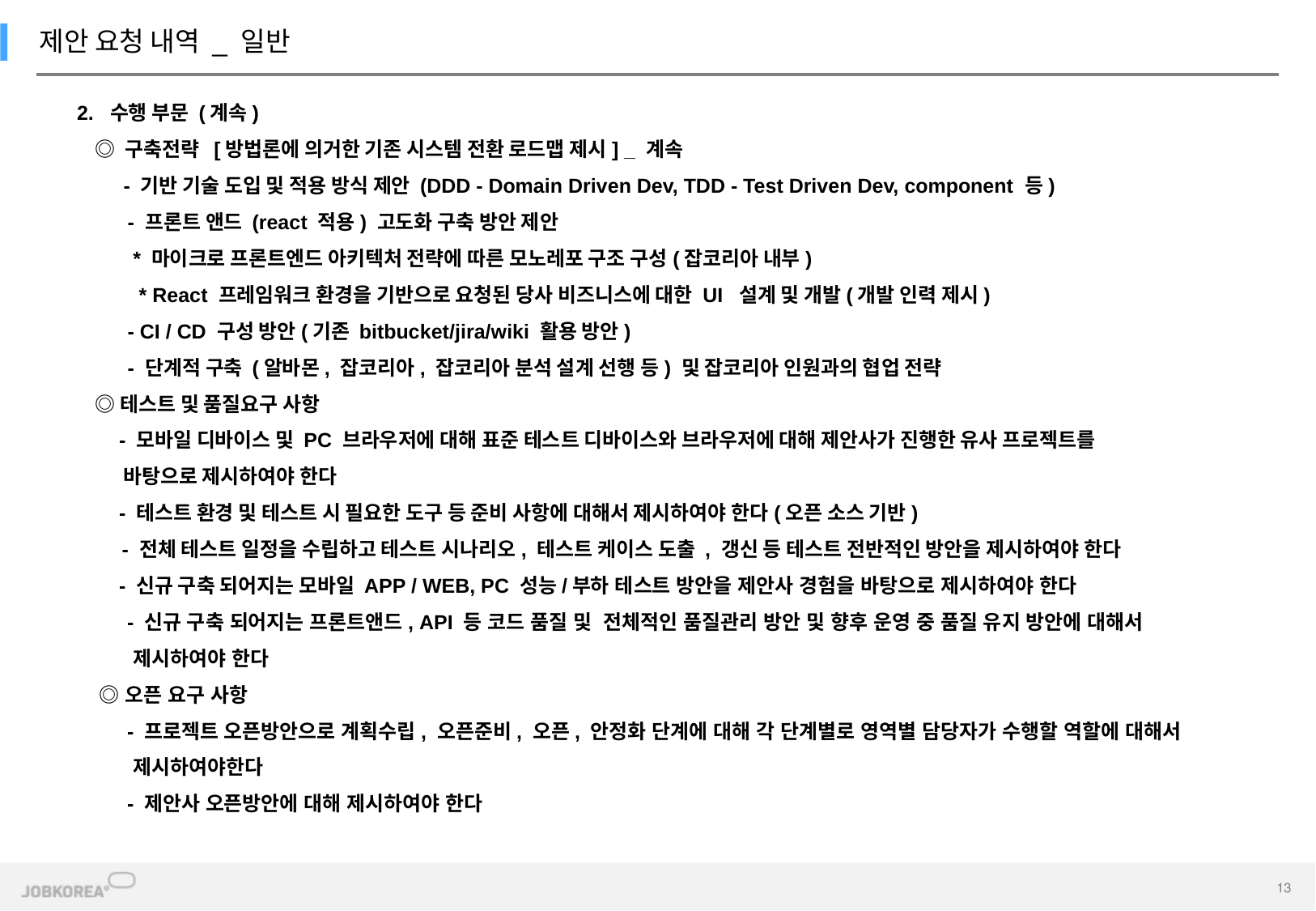

제안 요청 내역 _ 일반
2.  수행 부문 (계속)
    ◎ 구축전략  [방법론에 의거한 기존 시스템 전환 로드맵 제시] _ 계속
         - 기반 기술 도입 및 적용 방식 제안 (DDD - Domain Driven Dev, TDD - Test Driven Dev, component 등)
         - 프론트 앤드 (react 적용) 고도화 구축 방안 제안
           * 마이크로 프론트엔드 아키텍처 전략에 따른 모노레포 구조 구성(잡코리아 내부)
           * React 프레임워크 환경을 기반으로 요청된 당사 비즈니스에 대한 UI  설계 및 개발(개발 인력 제시)
         - CI / CD 구성 방안(기존 bitbucket/jira/wiki 활용 방안)
         - 단계적 구축 (알바몬, 잡코리아, 잡코리아 분석 설계 선행 등) 및 잡코리아 인원과의 협업 전략
    ◎ 테스트 및 품질요구 사항
        - 모바일 디바이스 및 PC 브라우저에 대해 표준 테스트 디바이스와 브라우저에 대해 제안사가 진행한 유사 프로젝트를
          바탕으로 제시하여야 한다
        - 테스트 환경 및 테스트 시 필요한 도구 등 준비 사항에 대해서 제시하여야 한다(오픈 소스 기반)
        - 전체 테스트 일정을 수립하고 테스트 시나리오, 테스트 케이스 도출 , 갱신 등 테스트 전반적인 방안을 제시하여야 한다
        - 신규 구축 되어지는 모바일 APP / WEB, PC 성능/부하 테스트 방안을 제안사 경험을 바탕으로 제시하여야 한다
        - 신규 구축 되어지는 프론트앤드, API 등 코드 품질 및  전체적인 품질관리 방안 및 향후 운영 중 품질 유지 방안에 대해서
          제시하여야 한다
    ◎ 오픈 요구 사항
        - 프로젝트 오픈방안으로 계획수립, 오픈준비, 오픈, 안정화 단계에 대해 각 단계별로 영역별 담당자가 수행할 역할에 대해서
          제시하여야한다
        - 제안사 오픈방안에 대해 제시하여야 한다
13